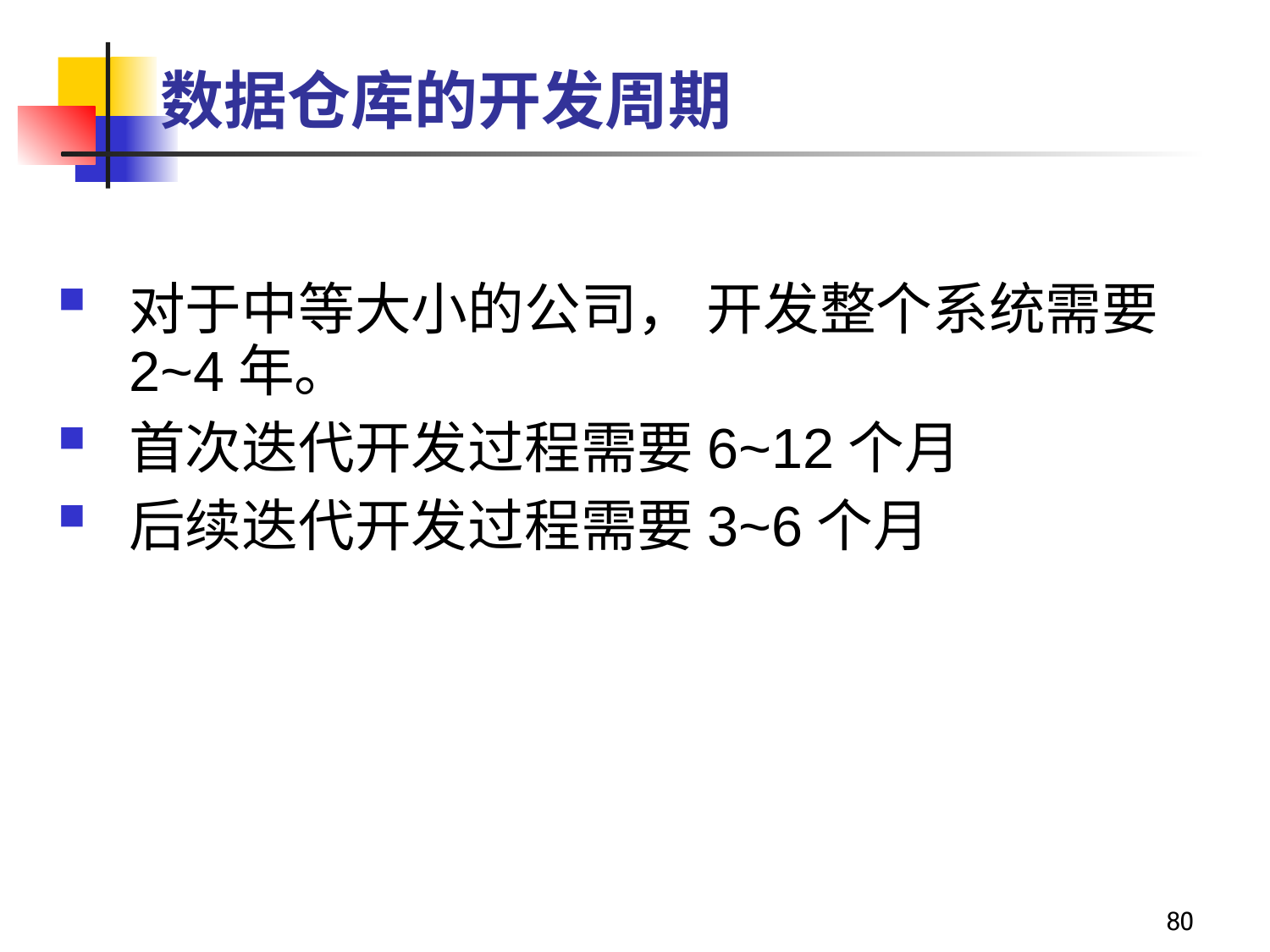

# 数据仓库的开发周期
对于中等大小的公司， 开发整个系统需要2~4年。
首次迭代开发过程需要6~12个月
后续迭代开发过程需要3~6个月

80